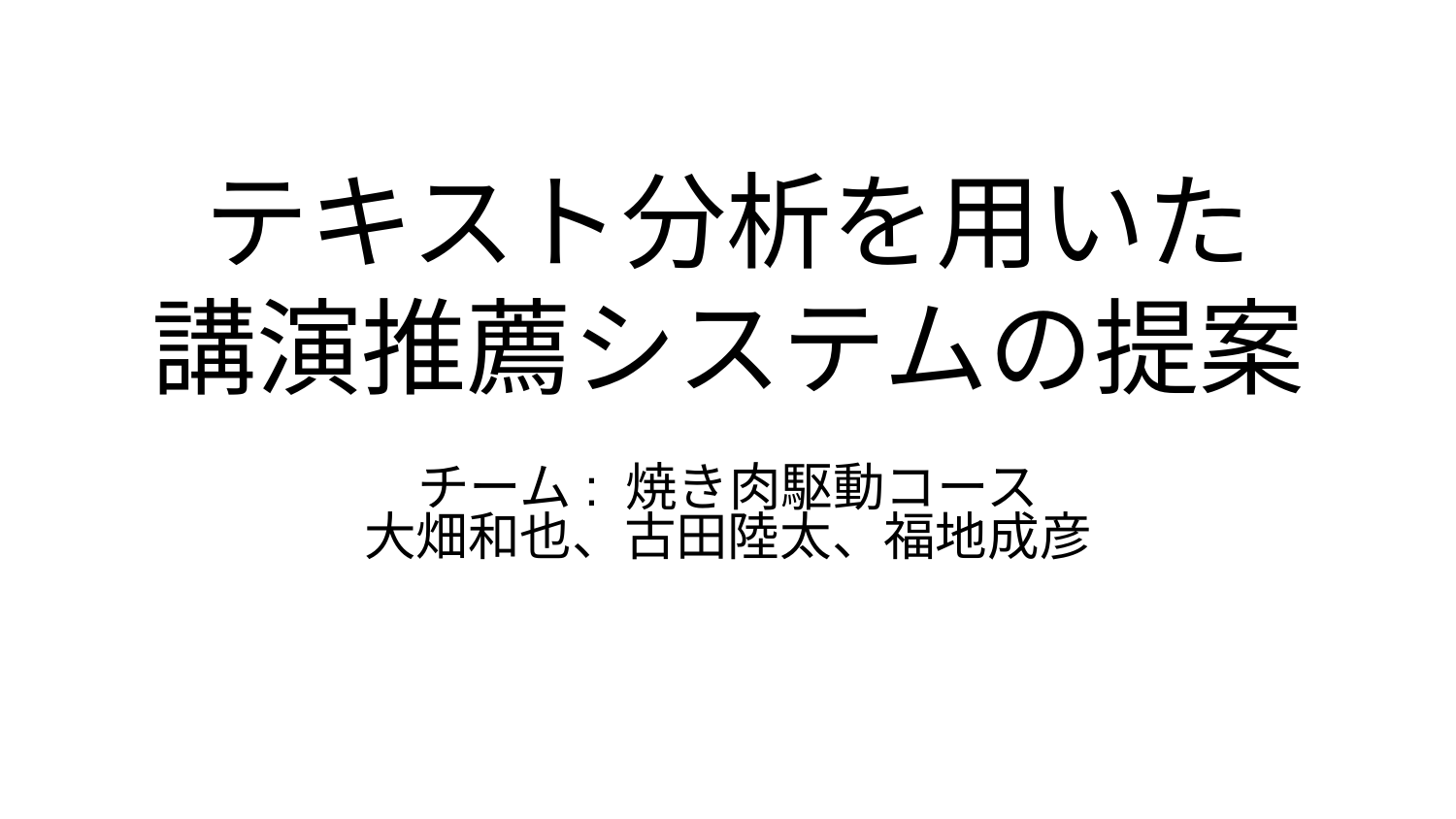

# テキスト分析を用いた 講演推薦システムの提案
チーム: 焼き肉駆動コース
大畑和也、古田陸太、福地成彦